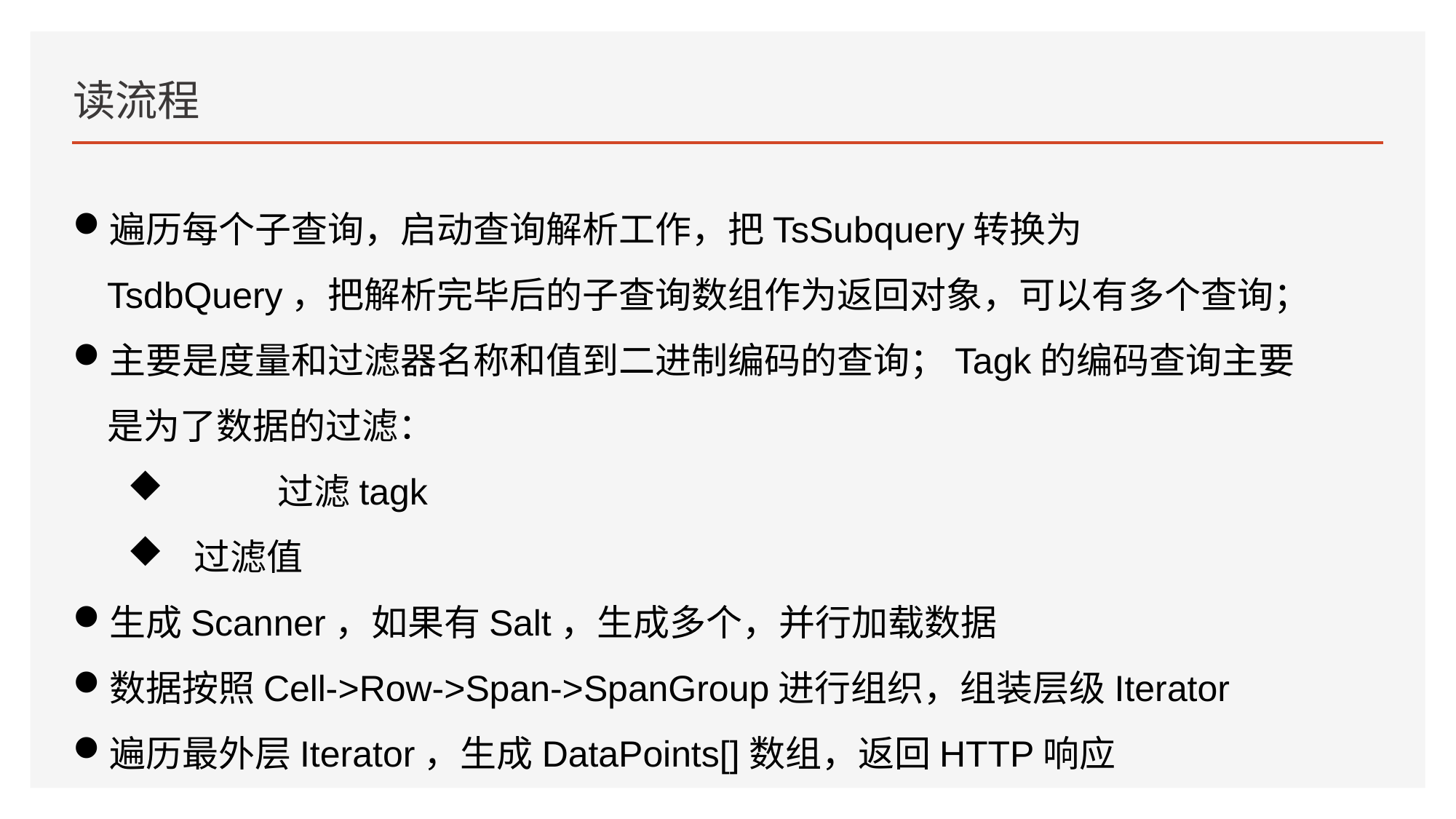

# 读流程
遍历每个子查询，启动查询解析工作，把TsSubquery转换为TsdbQuery，把解析完毕后的子查询数组作为返回对象，可以有多个查询；
主要是度量和过滤器名称和值到二进制编码的查询；Tagk的编码查询主要是为了数据的过滤：
	过滤tagk
  过滤值
生成Scanner，如果有Salt，生成多个，并行加载数据
数据按照Cell->Row->Span->SpanGroup进行组织，组装层级Iterator
遍历最外层Iterator，生成DataPoints[]数组，返回HTTP响应